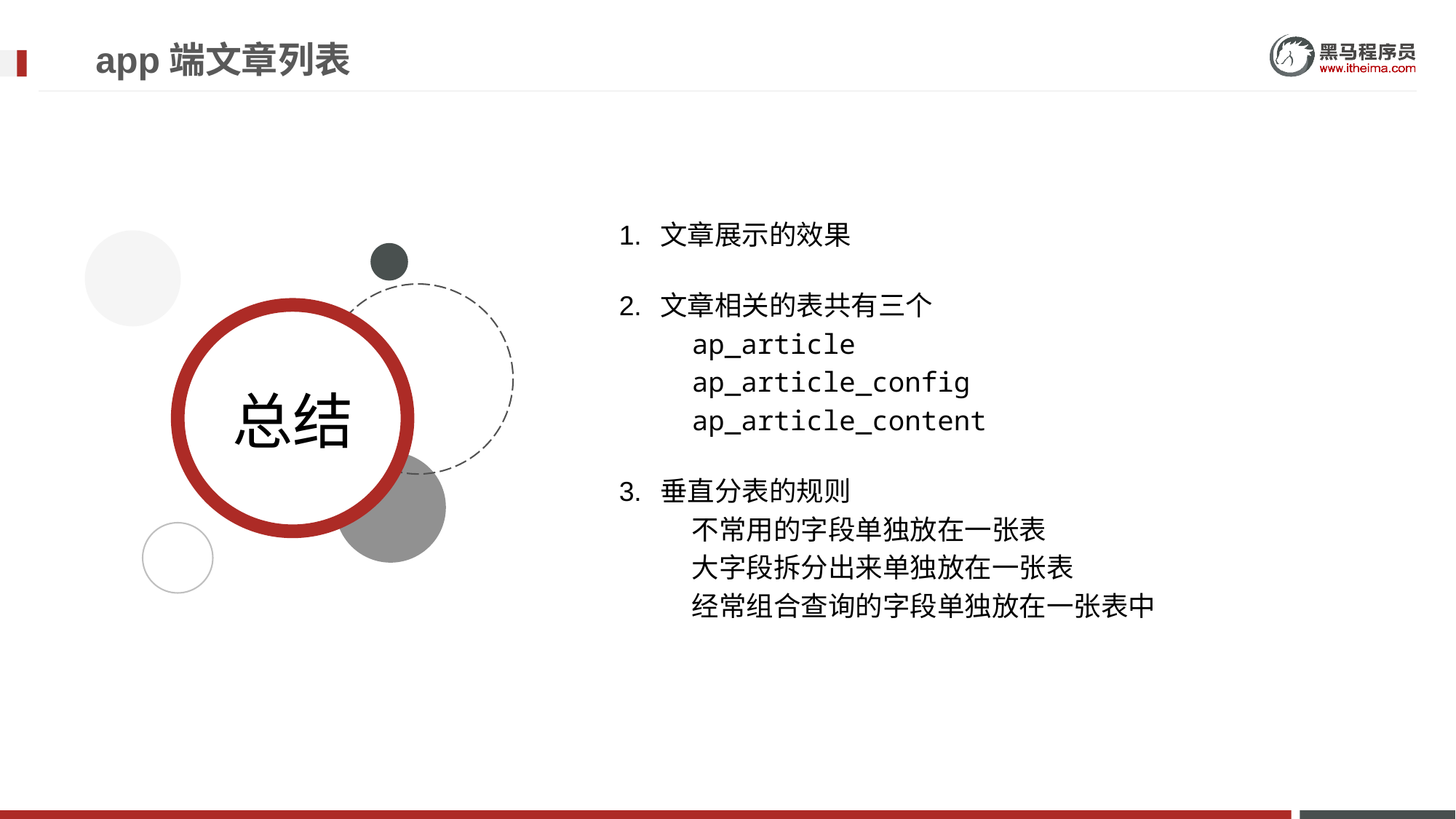

# app端文章列表
文章展示的效果
文章相关的表共有三个
ap_article
ap_article_config
ap_article_content
垂直分表的规则
不常用的字段单独放在一张表
大字段拆分出来单独放在一张表
经常组合查询的字段单独放在一张表中